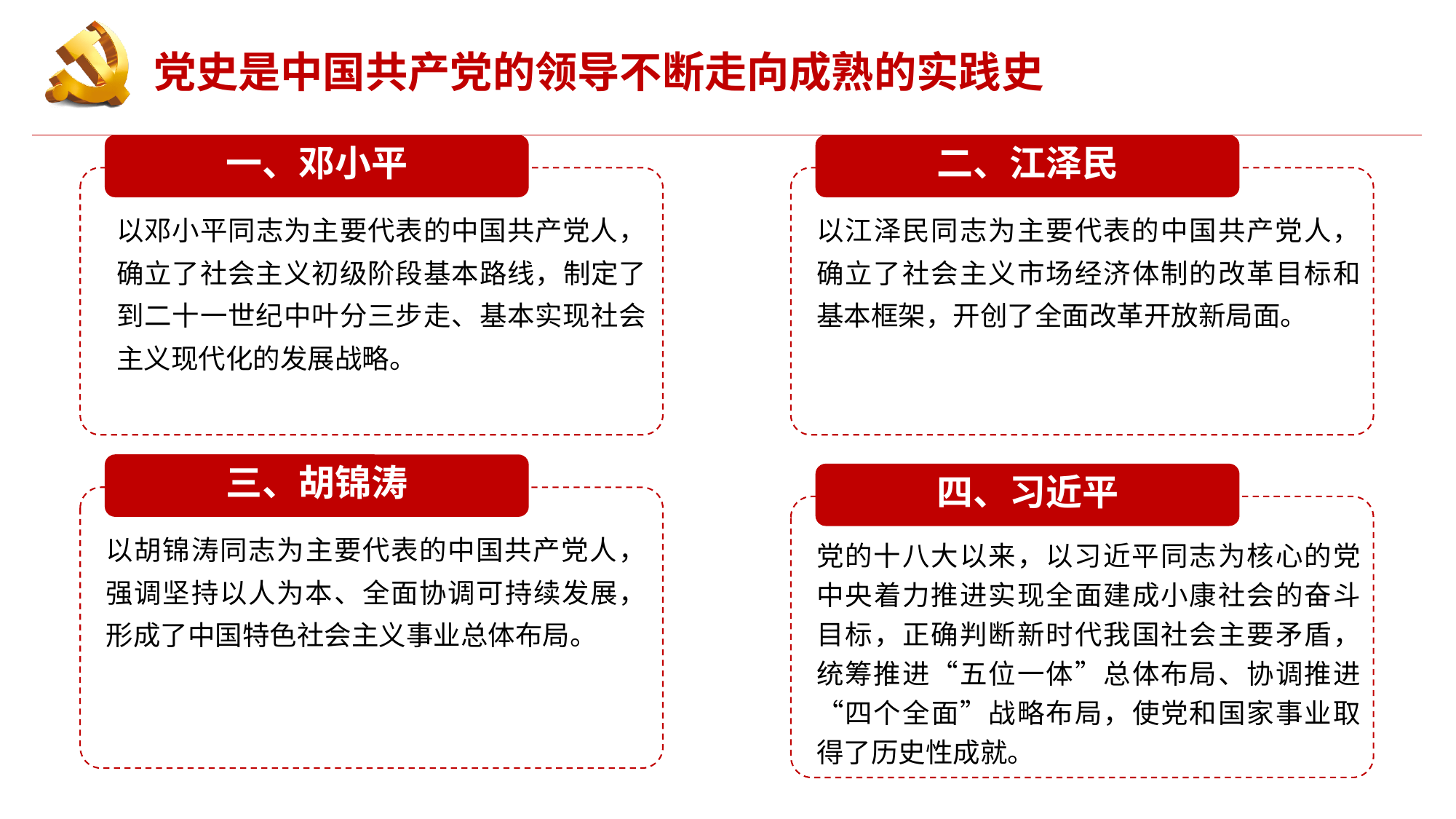

二、江泽民

以江泽民同志为主要代表的中国共产党人，确立了社会主义市场经济体制的改革目标和基本框架，开创了全面改革开放新局面。

一、邓小平

以邓小平同志为主要代表的中国共产党人，确立了社会主义初级阶段基本路线，制定了到二十一世纪中叶分三步走、基本实现社会主义现代化的发展战略。

三、胡锦涛

以胡锦涛同志为主要代表的中国共产党人， 强调坚持以人为本、全面协调可持续发展，形成了中国特色社会主义事业总体布局。

四、习近平

党的十八大以来，以习近平同志为核心的党中央着力推进实现全面建成小康社会的奋斗目标，正确判断新时代我国社会主要矛盾，统筹推进“五位一体”总体布局、协调推进“四个全面”战略布局，使党和国家事业取得了历史性成就。